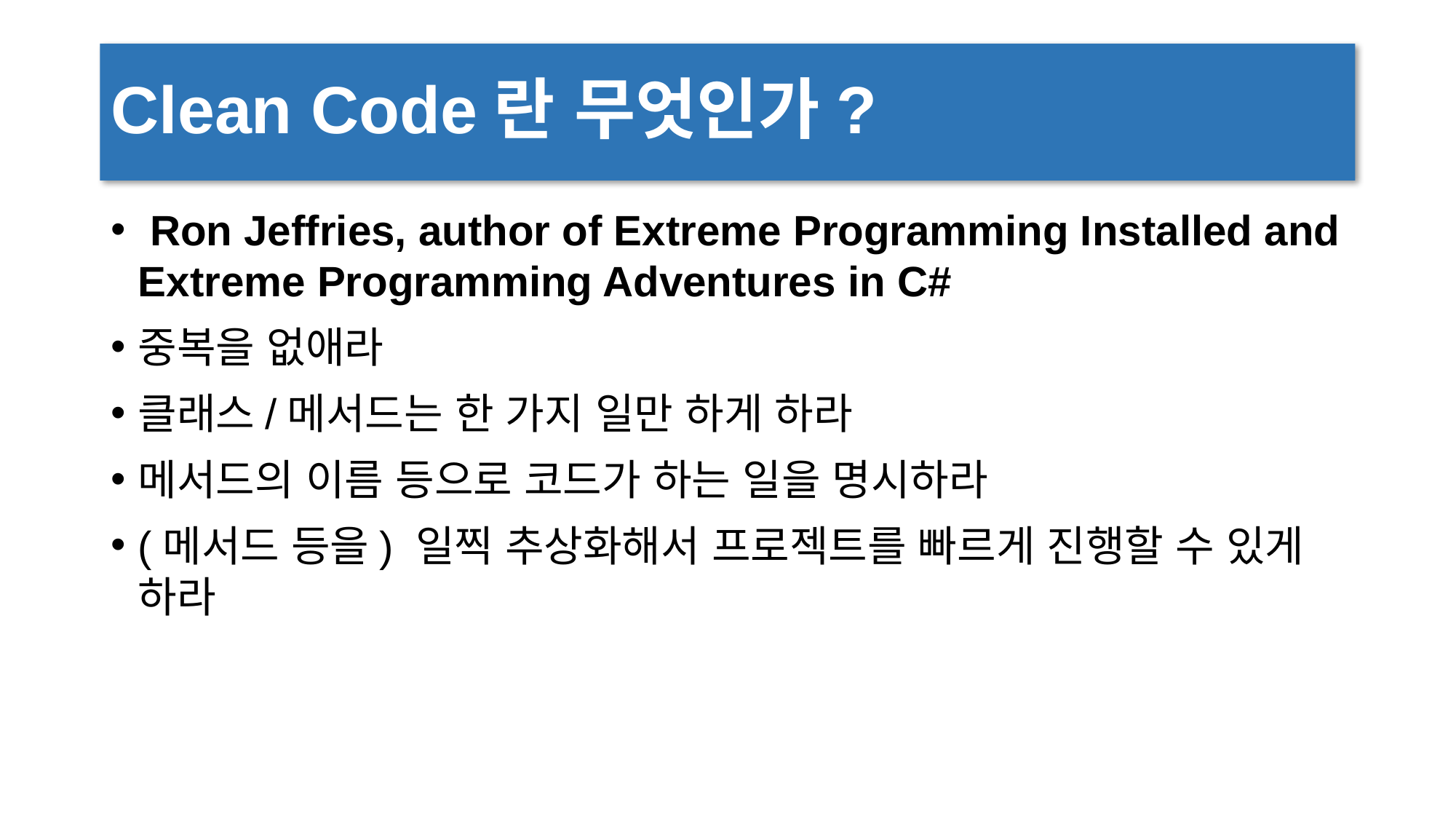

# Clean Code란 무엇인가?
 Ron Jeffries, author of Extreme Programming Installed and Extreme Programming Adventures in C#
중복을 없애라
클래스/메서드는 한 가지 일만 하게 하라
메서드의 이름 등으로 코드가 하는 일을 명시하라
(메서드 등을) 일찍 추상화해서 프로젝트를 빠르게 진행할 수 있게 하라